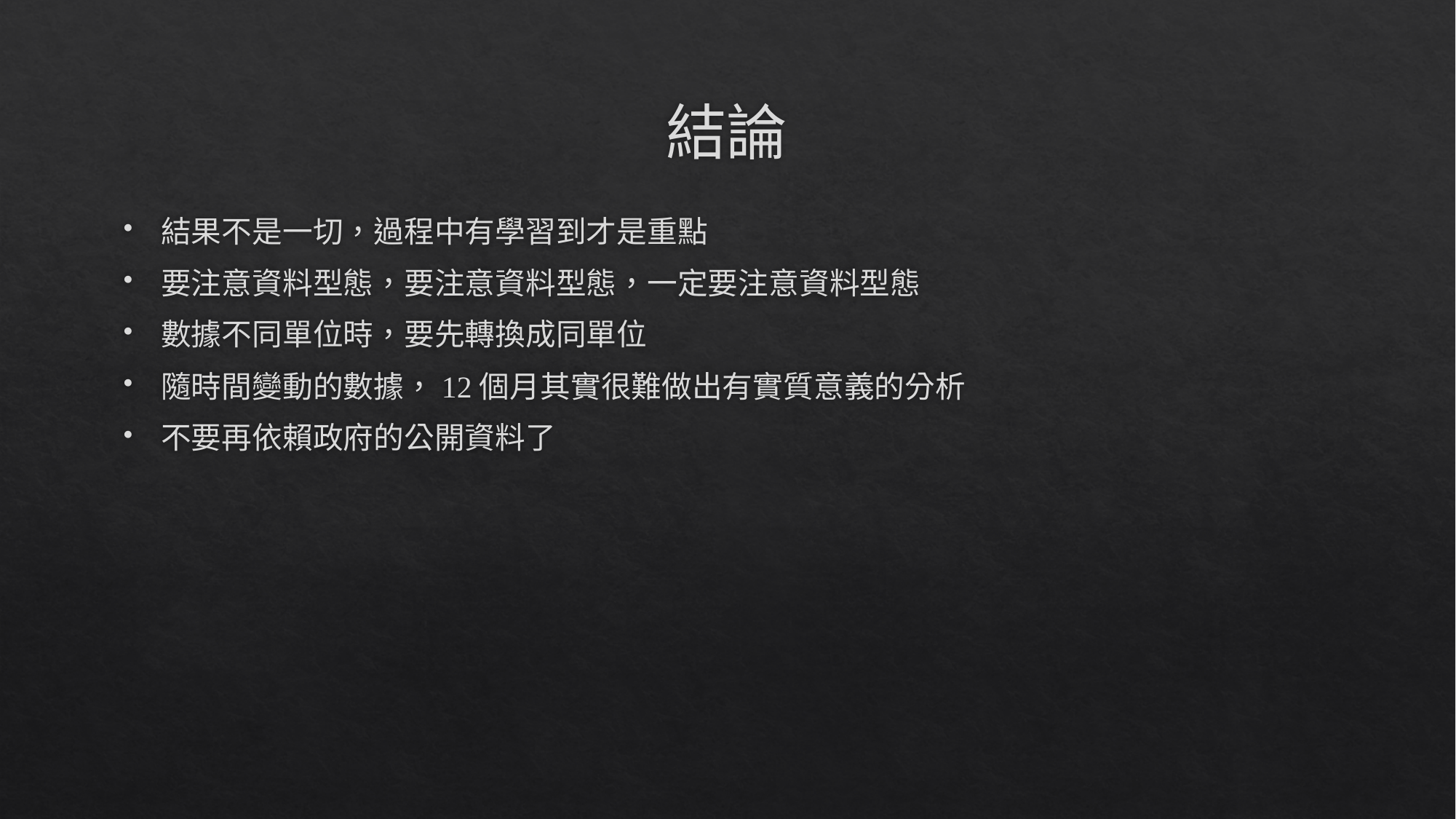

# 結論
結果不是一切，過程中有學習到才是重點
要注意資料型態，要注意資料型態，一定要注意資料型態
數據不同單位時，要先轉換成同單位
隨時間變動的數據，12個月其實很難做出有實質意義的分析
不要再依賴政府的公開資料了